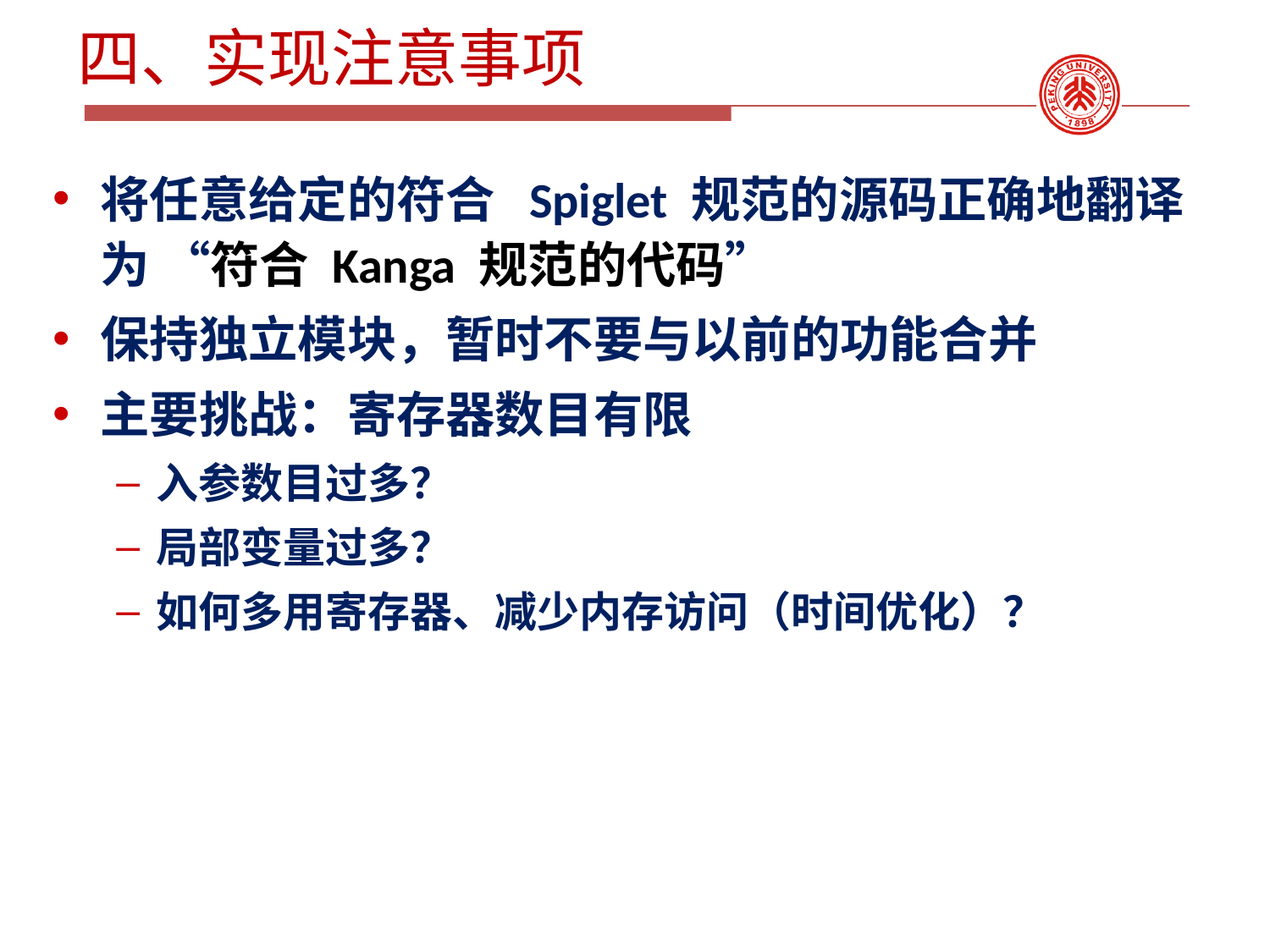

# 四、实现注意事项
将任意给定的符合  Spiglet 规范的源码正确地翻译为 “符合 Kanga 规范的代码”
保持独立模块，暂时不要与以前的功能合并
主要挑战：寄存器数目有限
入参数目过多？
局部变量过多？
如何多用寄存器、减少内存访问（时间优化）？